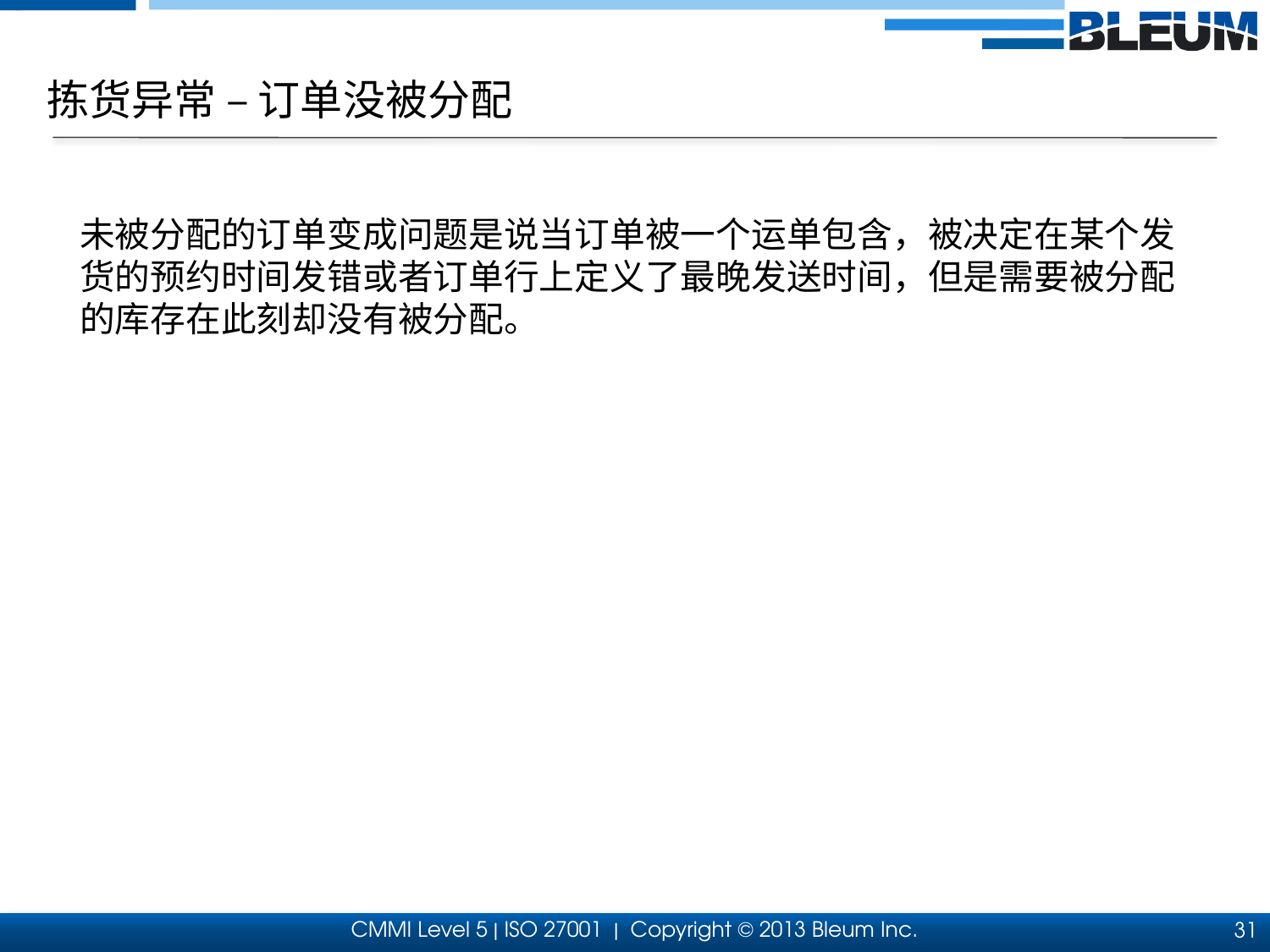

拣货异常 – 订单没被分配

未被分配的订单变成问题是说当订单被一个运单包含，被决定在某个发货的预约时间发错或者订单行上定义了最晚发送时间，但是需要被分配的库存在此刻却没有被分配。
31